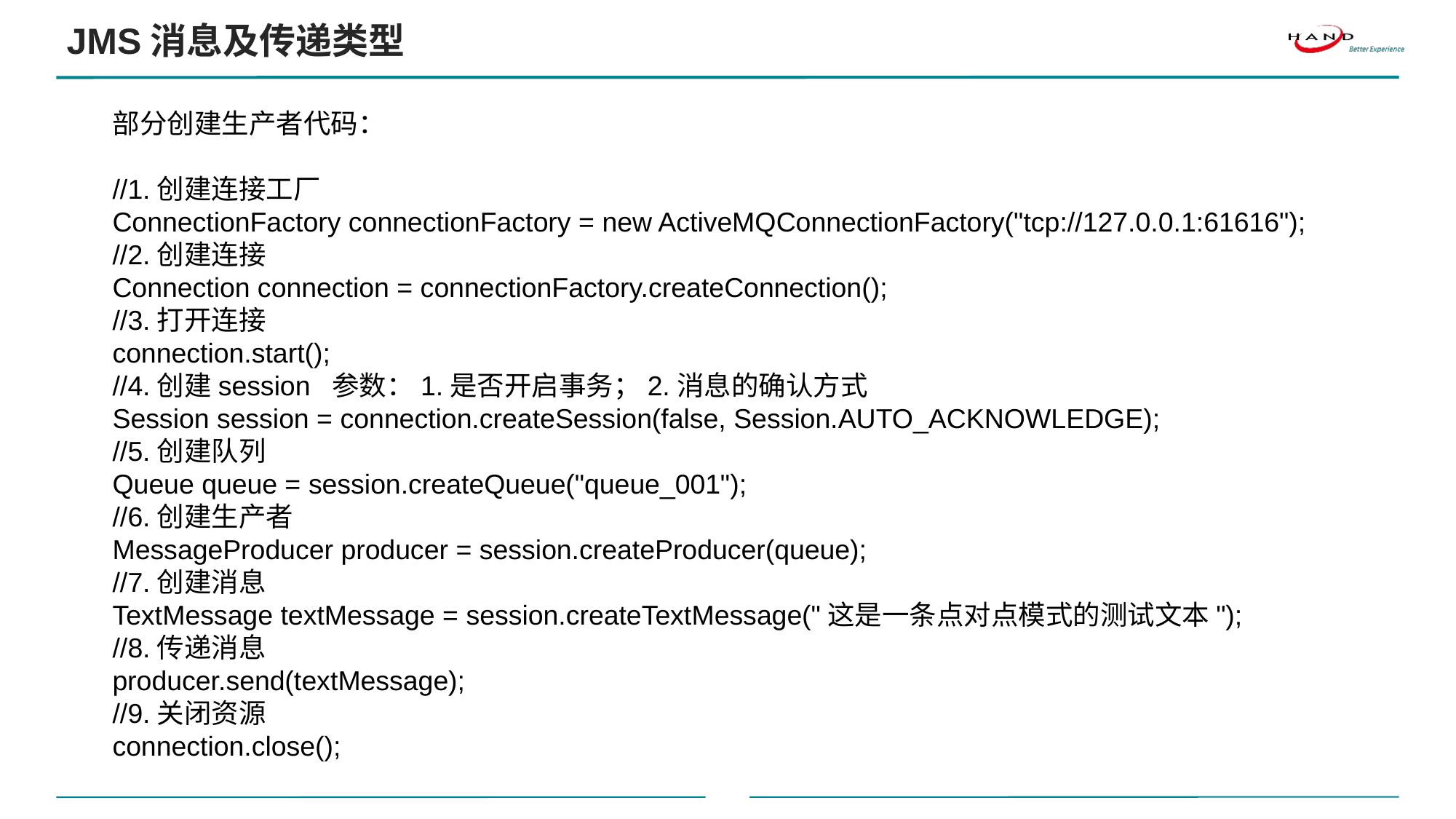

JMS消息及传递类型
部分创建生产者代码：

//1.创建连接工厂
ConnectionFactory connectionFactory = new ActiveMQConnectionFactory("tcp://127.0.0.1:61616");
//2.创建连接
Connection connection = connectionFactory.createConnection();
//3.打开连接
connection.start();
//4.创建session  参数：1.是否开启事务；2.消息的确认方式
Session session = connection.createSession(false, Session.AUTO_ACKNOWLEDGE);
//5.创建队列
Queue queue = session.createQueue("queue_001");
//6.创建生产者
MessageProducer producer = session.createProducer(queue);
//7.创建消息
TextMessage textMessage = session.createTextMessage("这是一条点对点模式的测试文本");
//8.传递消息
producer.send(textMessage);
//9.关闭资源
connection.close();
8